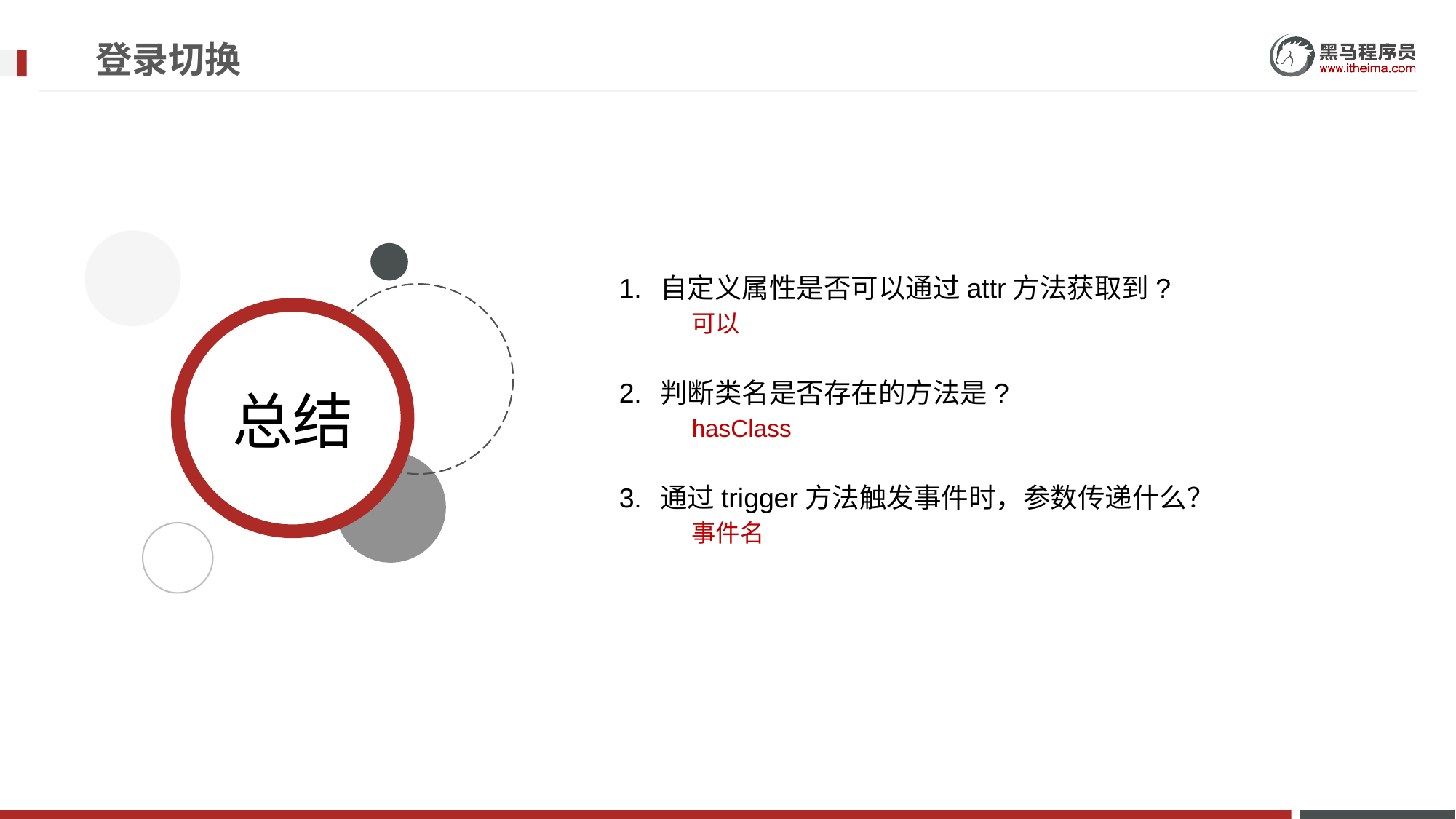

# 登录切换
自定义属性是否可以通过attr方法获取到?
可以
判断类名是否存在的方法是?
hasClass
通过trigger方法触发事件时，参数传递什么？
事件名